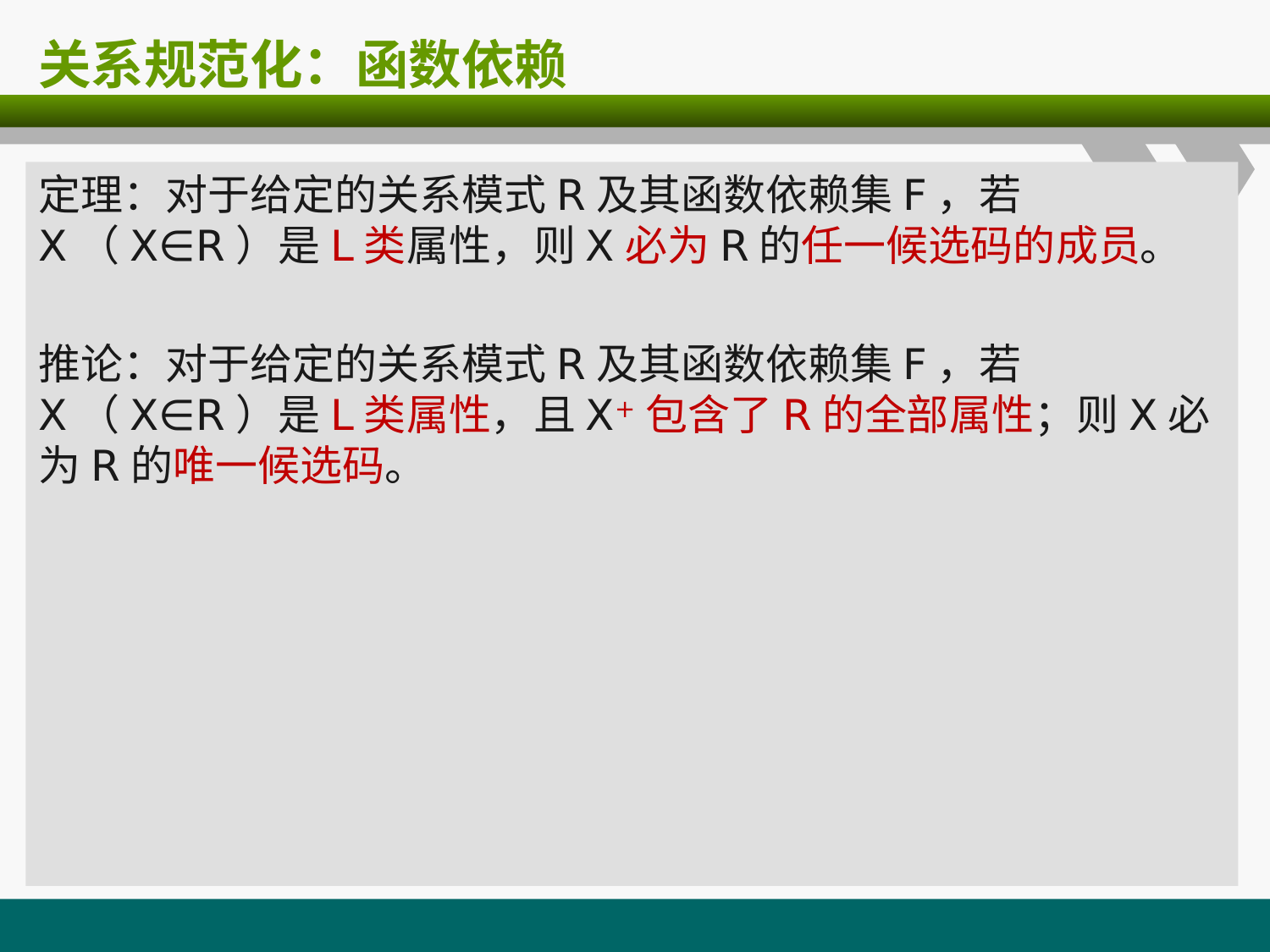

# 关系规范化：函数依赖
定理：对于给定的关系模式R及其函数依赖集F，若X（X∈R）是L类属性，则X必为R的任一候选码的成员。

推论：对于给定的关系模式R及其函数依赖集F，若X（X∈R）是L类属性，且X+包含了R的全部属性；则X必为R的唯一候选码。